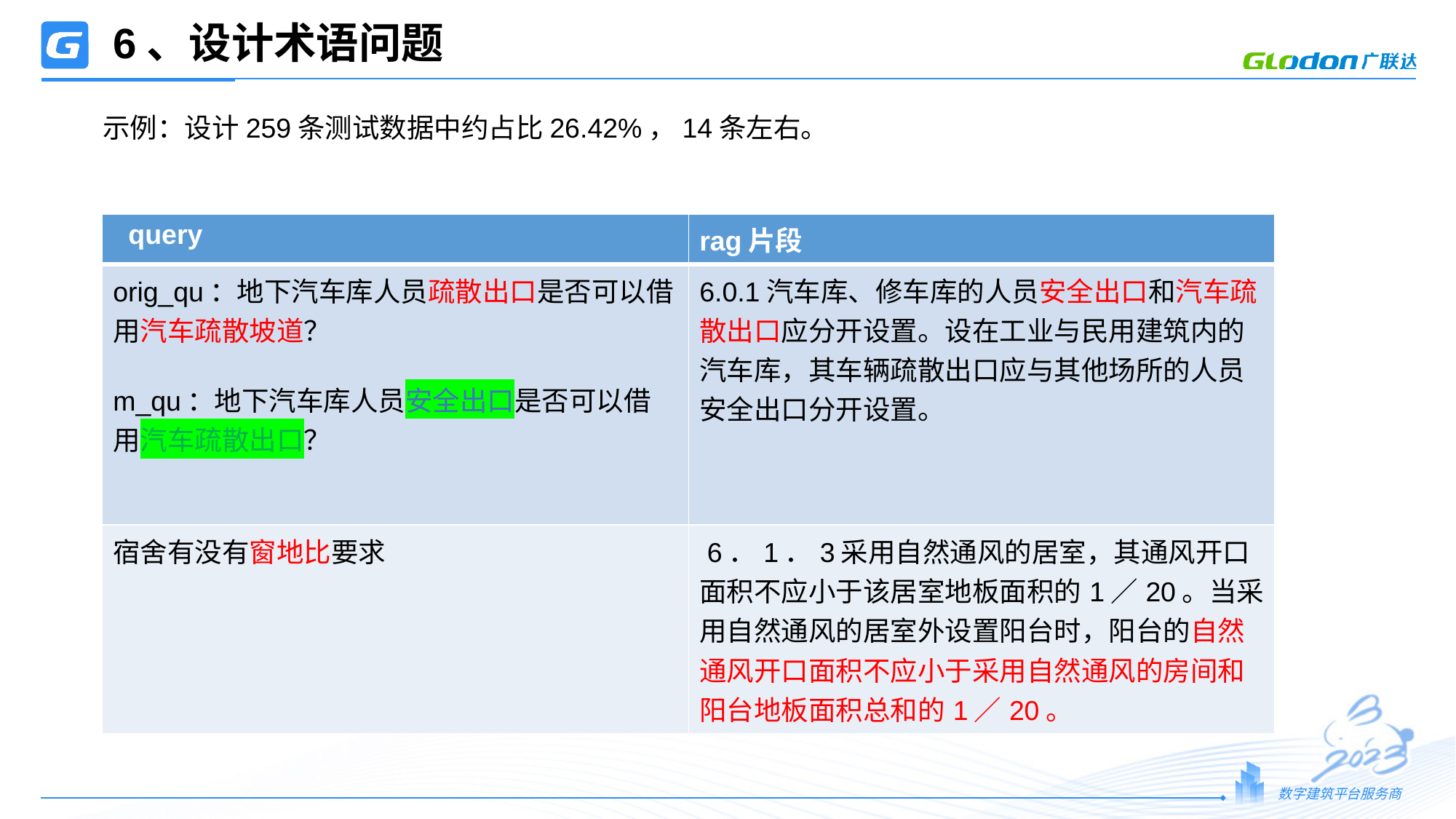

# 6、设计术语问题
示例：设计259条测试数据中约占比26.42%，14条左右。
| query | rag片段 |
| --- | --- |
| orig\_qu：地下汽车库人员疏散出口是否可以借用汽车疏散坡道？ m\_qu：地下汽车库人员安全出口是否可以借用汽车疏散出口？ | 6.0.1汽车库、修车库的人员安全出口和汽车疏散出口应分开设置。设在工业与民用建筑内的汽车库，其车辆疏散出口应与其他场所的人员安全出口分开设置。 |
| 宿舍有没有窗地比要求 | 6．1．3采用自然通风的居室，其通风开口面积不应小于该居室地板面积的1／20。当采用自然通风的居室外设置阳台时，阳台的自然通风开口面积不应小于采用自然通风的房间和阳台地板面积总和的1／20。 |